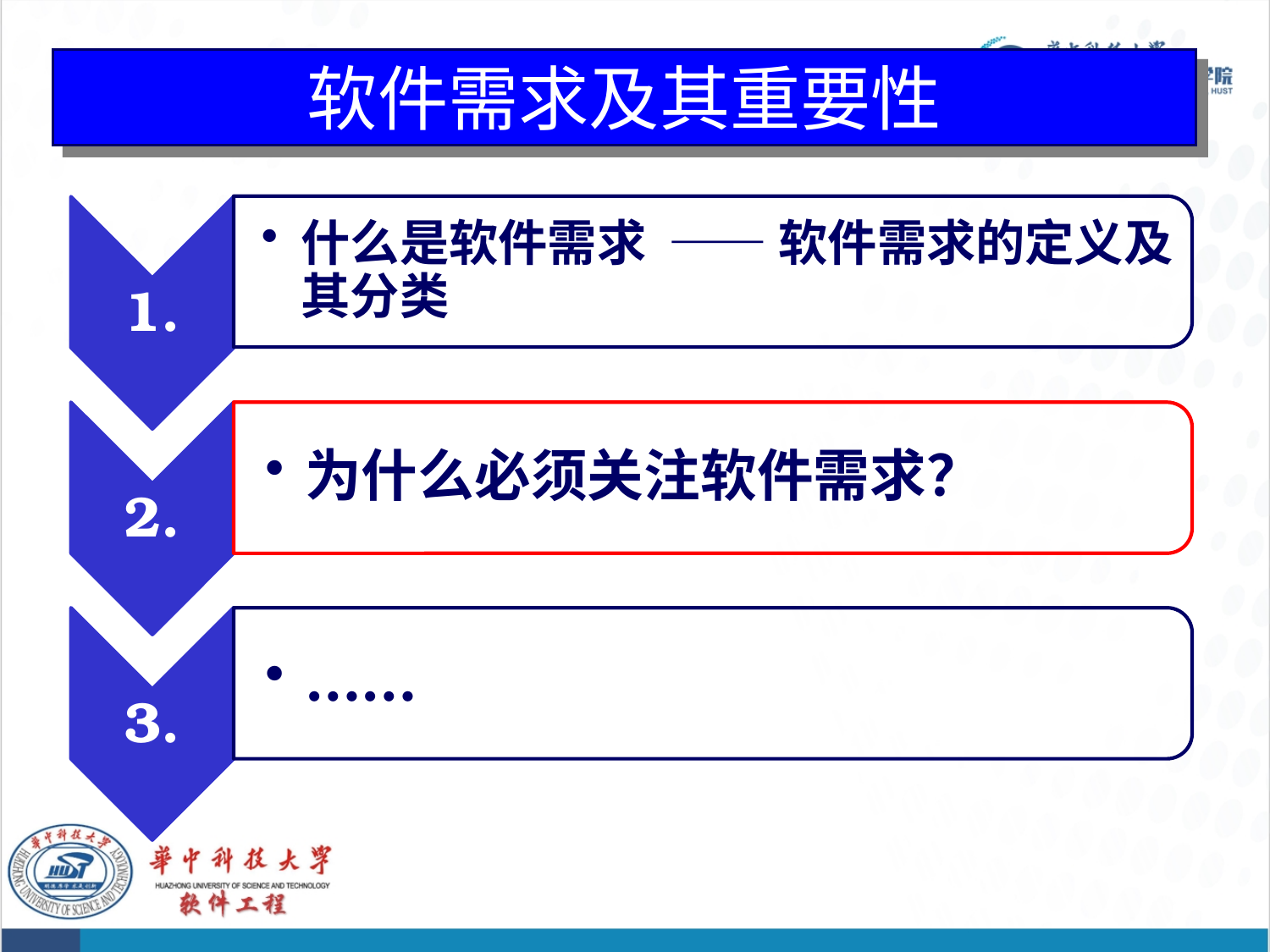

# 软件需求及其重要性
1.
什么是软件需求  —— 软件需求的定义及其分类
2.
为什么必须关注软件需求？
3.
……